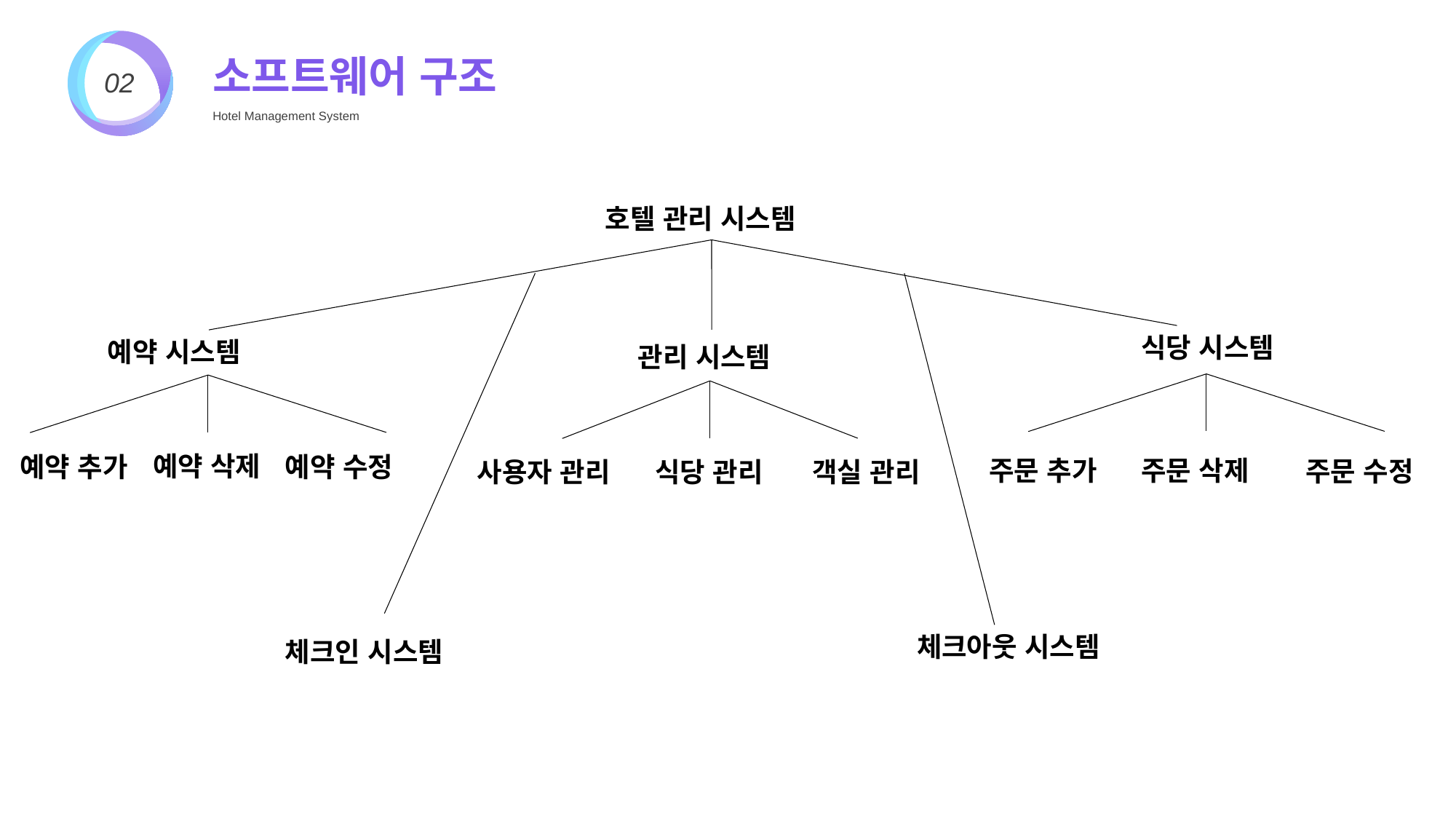

소프트웨어 구조
Hotel Management System
02
호텔 관리 시스템
식당 시스템
예약 시스템
관리 시스템
예약 삭제
예약 추가
예약 수정
주문 추가
주문 삭제
주문 수정
사용자 관리
식당 관리
객실 관리
체크아웃 시스템
체크인 시스템